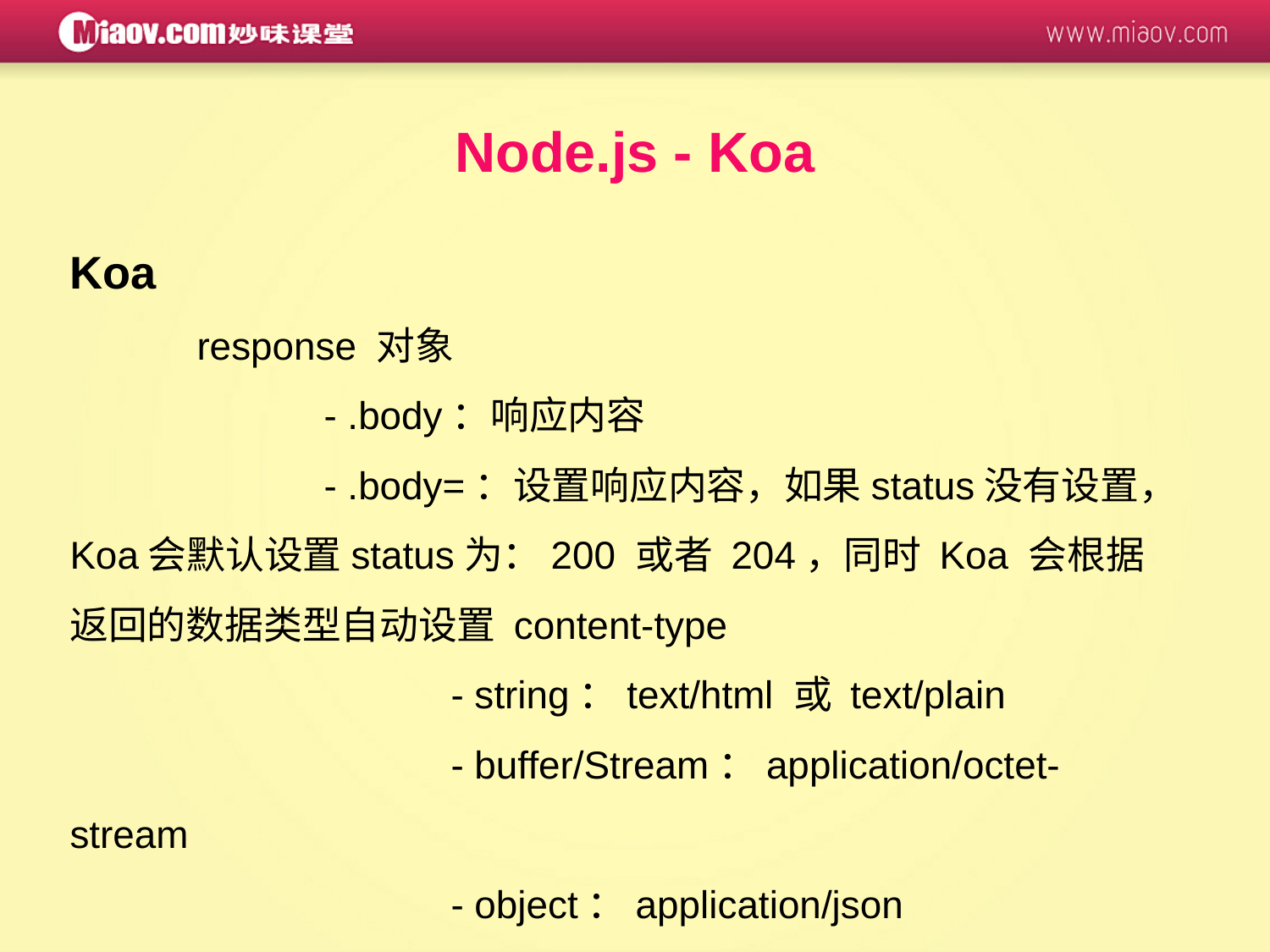

Node.js - Koa
Koa
	response 对象
		- .body：响应内容
		- .body=：设置响应内容，如果status没有设置，Koa会默认设置status为：200 或者 204，同时 Koa 会根据返回的数据类型自动设置 content-type
			- string：text/html 或 text/plain
			- buffer/Stream：application/octet-stream
			- object：application/json